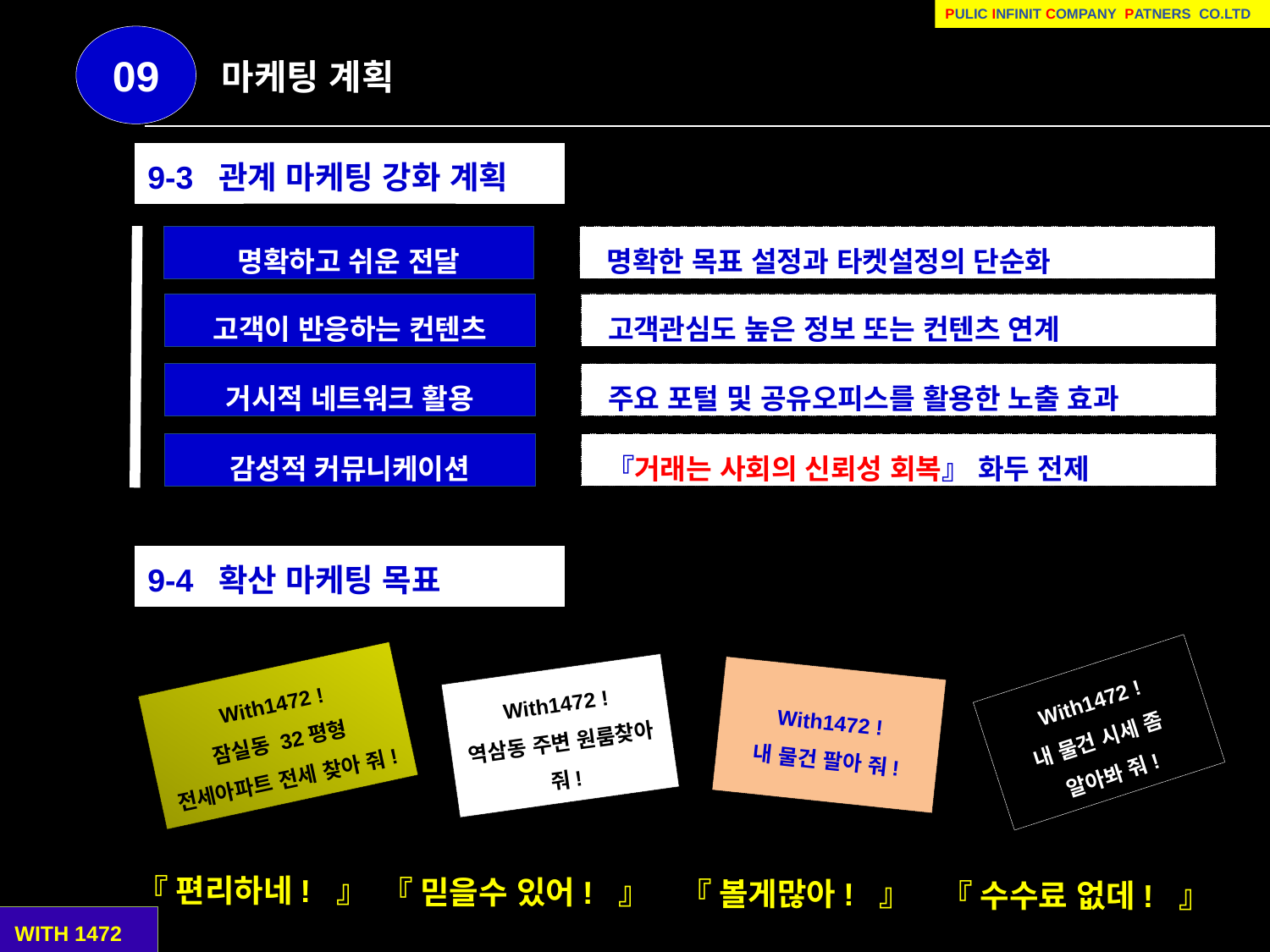

Pulic infinit company  patnerS  co.lTd
09
마케팅 계획
9-3  관계 마케팅 강화 계획
명확하고 쉬운 전달
 명확한 목표 설정과 타켓설정의 단순화
고객이 반응하는 컨텐츠
 고객관심도 높은 정보 또는 컨텐츠 연계
거시적 네트워크 활용
 주요 포털 및 공유오피스를 활용한 노출 효과
감성적 커뮤니케이션
 『거래는 사회의 신뢰성 회복』 화두 전제
9-4  확산 마케팅 목표
With1472 !
내 물건 시세 좀
알아봐 줘!
With1472 !
잠실동 32평형 전세아파트 전세 찾아 줘!
With1472 !
내 물건 팔아 줘!
With1472 !
역삼동 주변 원룸찾아 줘!
『 편리하네!  』
『 믿을수 있어!  』
『 볼게많아!  』
『 수수료 없데!  』
 WITH 1472